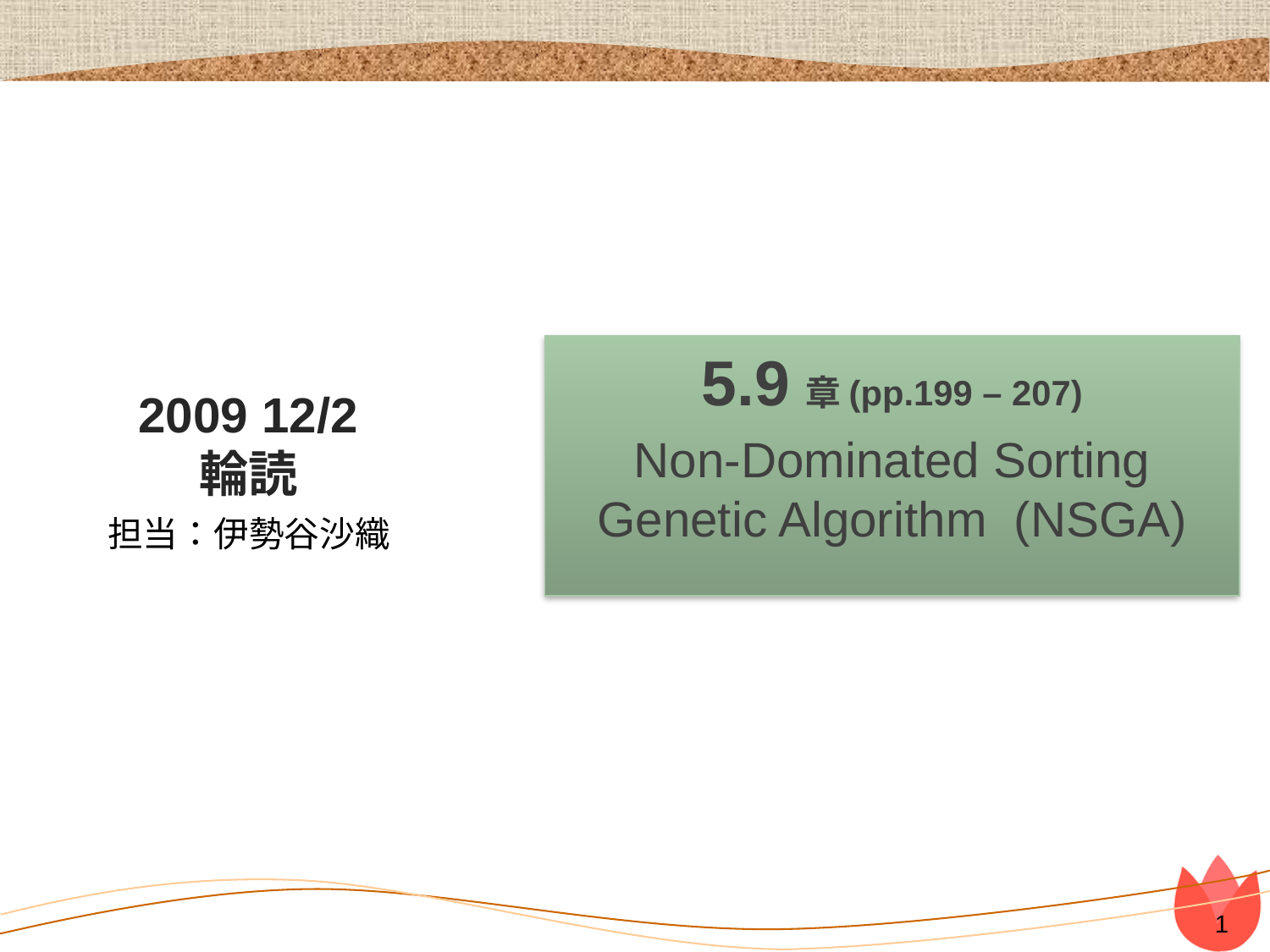

5.9章(pp.199 – 207)
Non-Dominated Sorting Genetic Algorithm  (NSGA)
# 2009 12/2 輪読
　担当：伊勢谷沙織
1